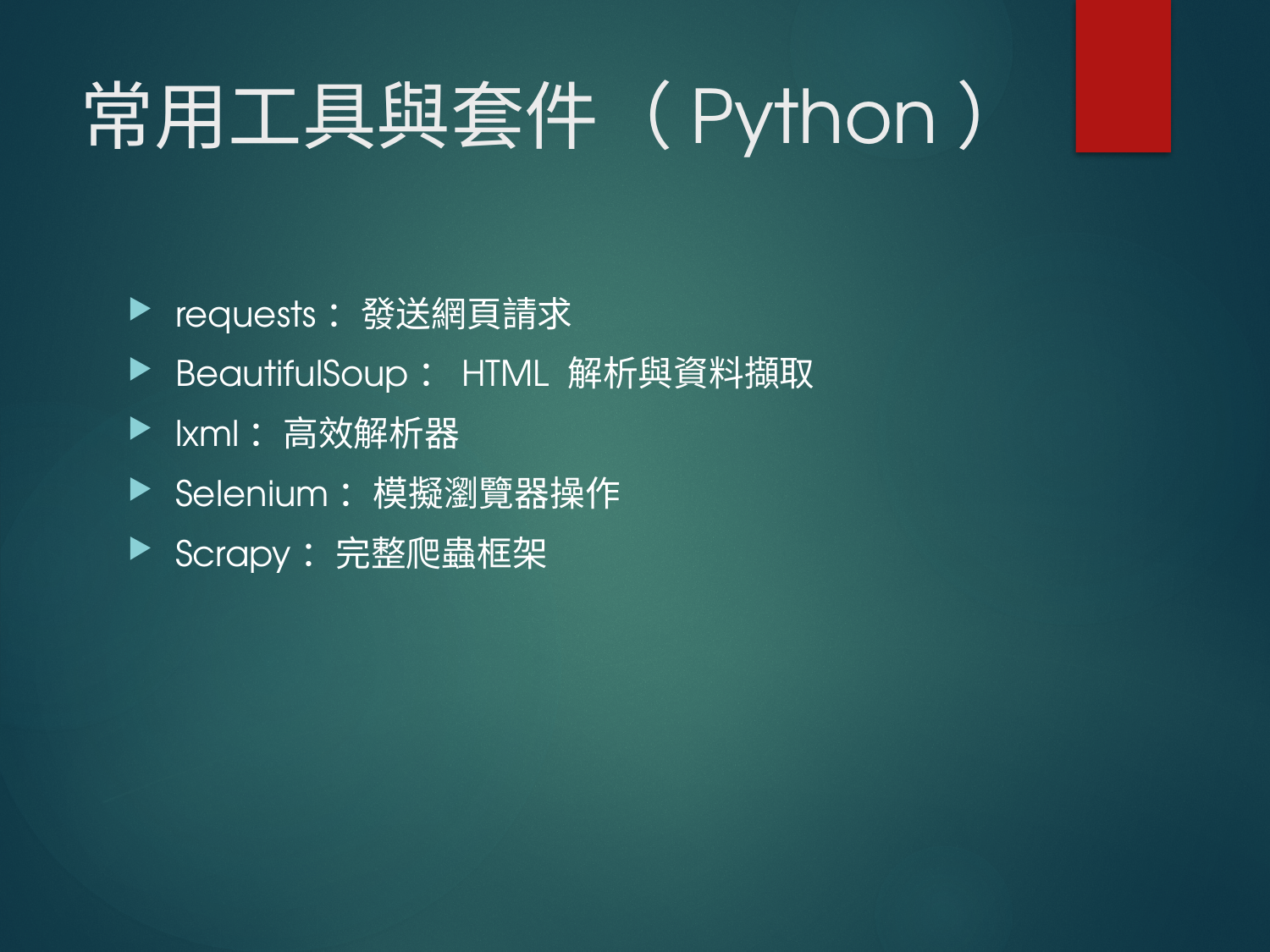

# 常用工具與套件（Python）
requests：發送網頁請求
BeautifulSoup：HTML 解析與資料擷取
lxml：高效解析器
Selenium：模擬瀏覽器操作
Scrapy：完整爬蟲框架